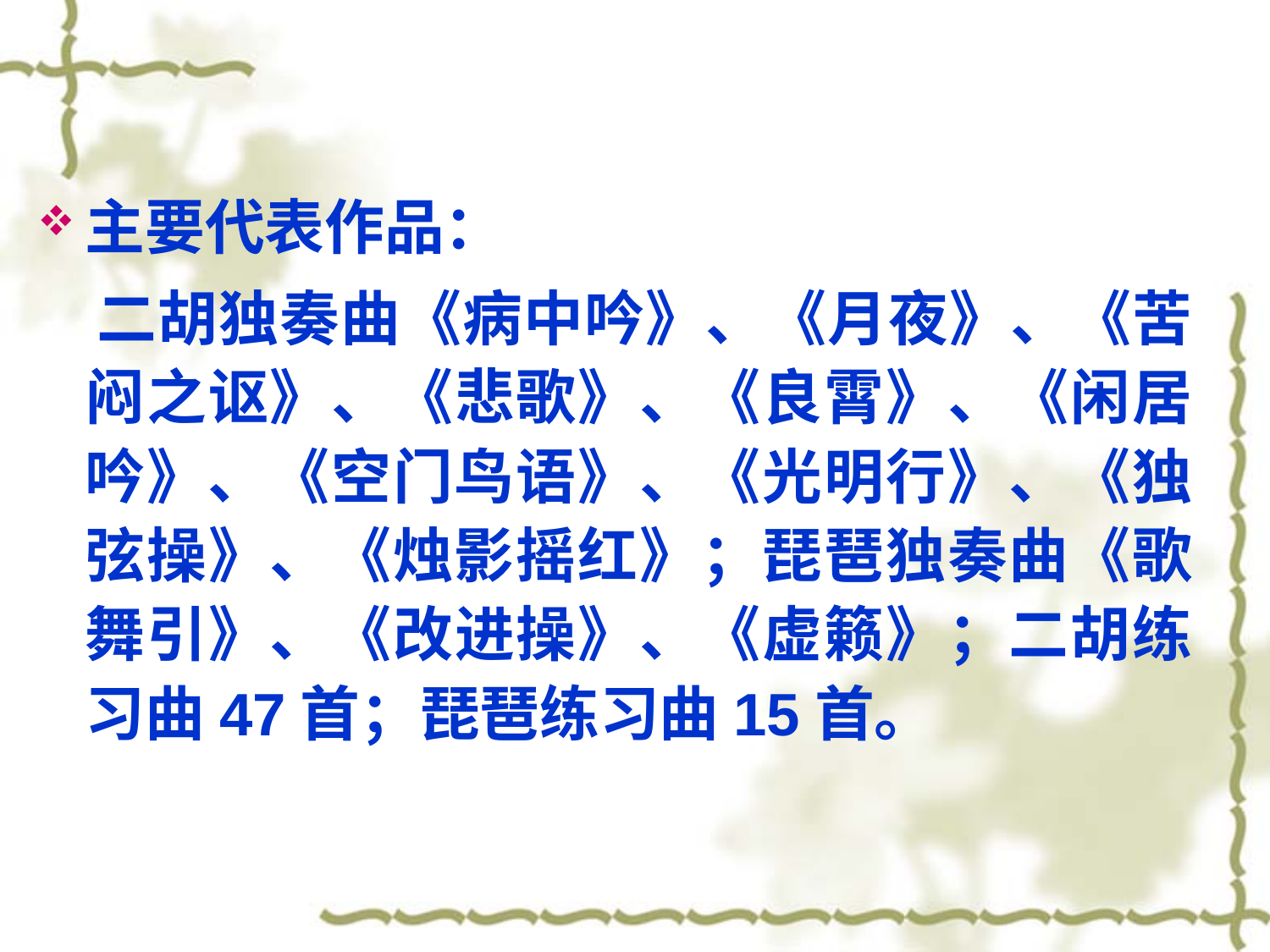

# 主要代表作品：
   二胡独奏曲《病中吟》、《月夜》、《苦闷之讴》、《悲歌》、《良霄》、《闲居吟》、《空门鸟语》、《光明行》、《独弦操》、《烛影摇红》；琵琶独奏曲《歌舞引》、《改进操》、《虚籁》；二胡练习曲47首；琵琶练习曲15首。